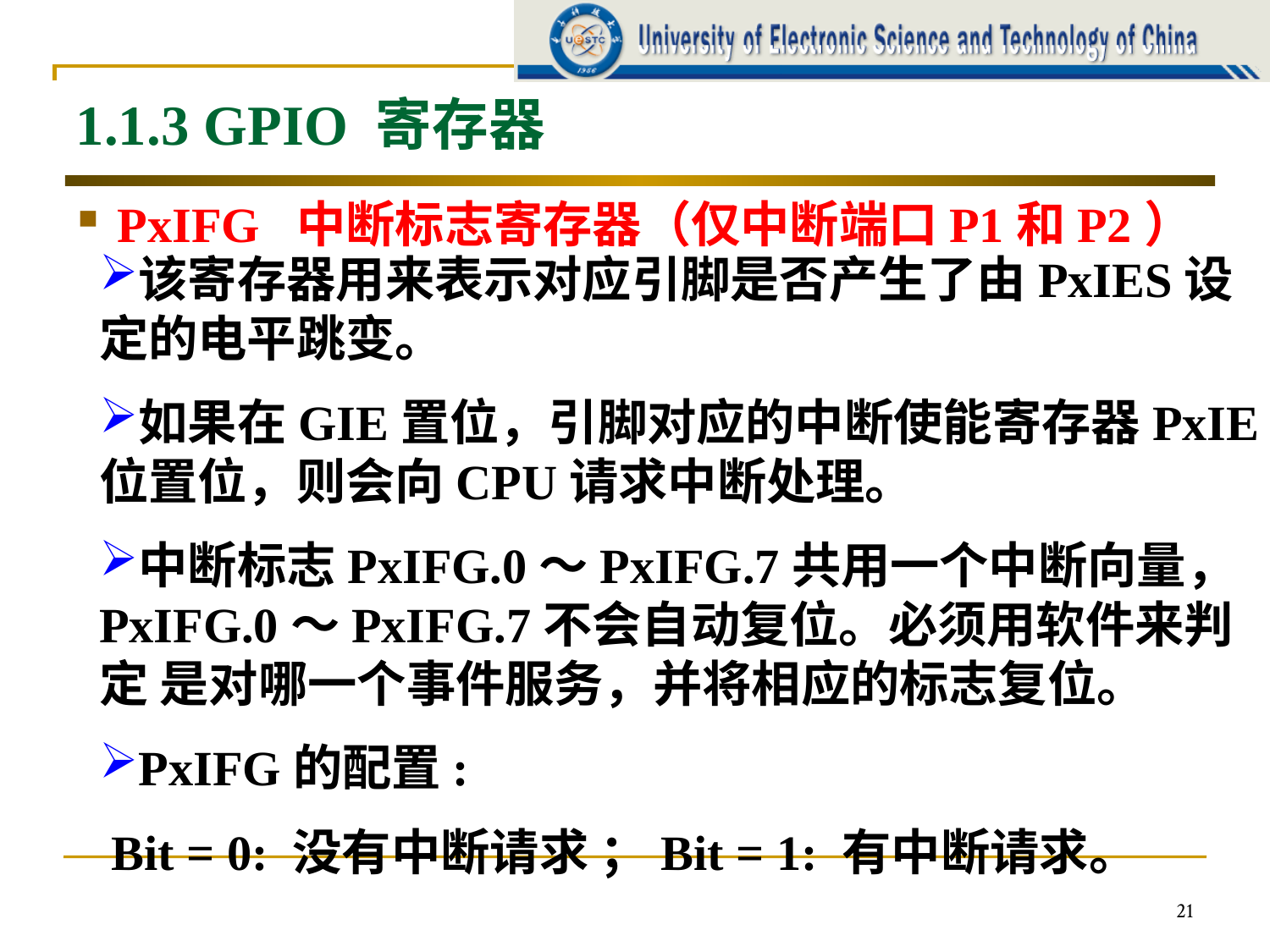

1.1.3 GPIO 寄存器

该寄存器用来表示对应引脚是否产生了由PxIES设定的电平跳变。
如果在GIE置位，引脚对应的中断使能寄存器PxIE位置位，则会向CPU请求中断处理。
中断标志PxIFG.0～PxIFG.7共用一个中断向量， PxIFG.0～PxIFG.7不会自动复位。必须用软件来判定 是对哪一个事件服务，并将相应的标志复位。
PxIFG的配置:
 Bit = 0: 没有中断请求 ；Bit = 1: 有中断请求。
PxIFG  中断标志寄存器（仅中断端口P1和P2）
21